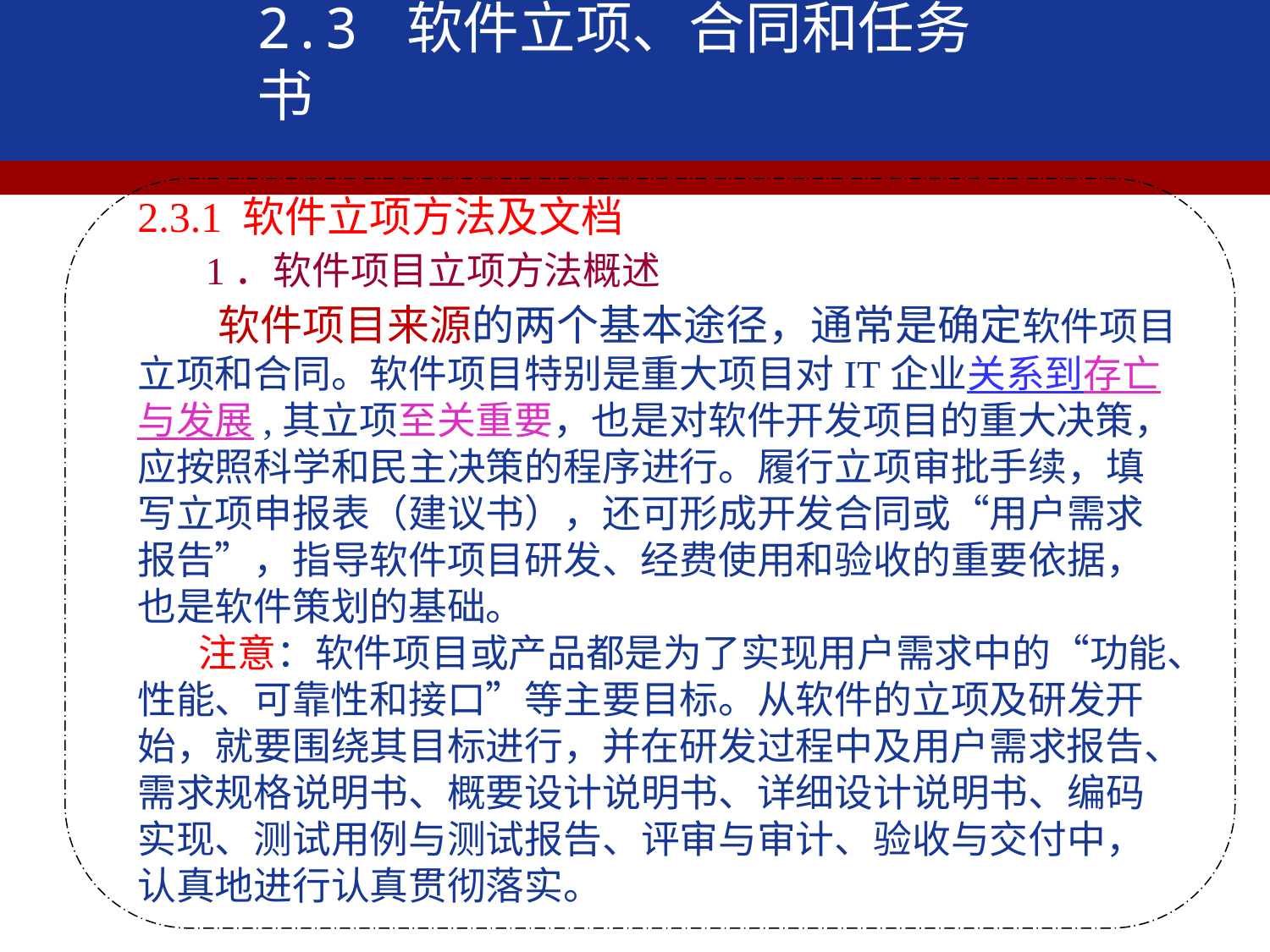

2.3 软件立项、合同和任务书

2.3.1 软件立项方法及文档
       1．软件项目立项方法概述
        软件项目来源的两个基本途径，通常是确定软件项目立项和合同。软件项目特别是重大项目对IT企业关系到存亡与发展,其立项至关重要，也是对软件开发项目的重大决策，应按照科学和民主决策的程序进行。履行立项审批手续，填写立项申报表（建议书），还可形成开发合同或“用户需求报告”，指导软件项目研发、经费使用和验收的重要依据，也是软件策划的基础。
      注意：软件项目或产品都是为了实现用户需求中的“功能、性能、可靠性和接口”等主要目标。从软件的立项及研发开始，就要围绕其目标进行，并在研发过程中及用户需求报告、需求规格说明书、概要设计说明书、详细设计说明书、编码实现、测试用例与测试报告、评审与审计、验收与交付中，认真地进行认真贯彻落实。